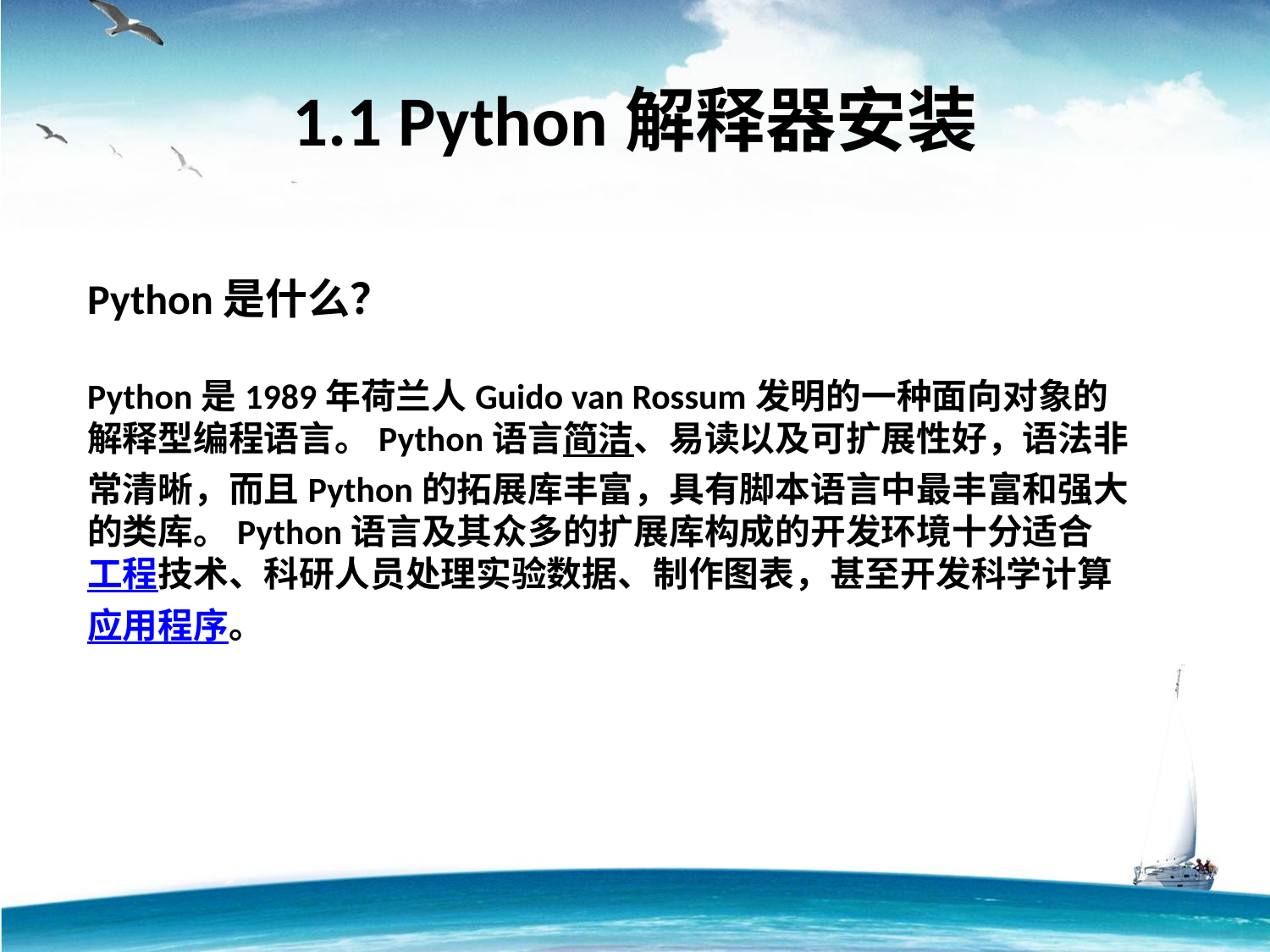

1.1 Python解释器安装
Python是什么？

Python是1989年荷兰人Guido van Rossum发明的一种面向对象的解释型编程语言。Python语言简洁、易读以及可扩展性好，语法非常清晰，而且Python的拓展库丰富，具有脚本语言中最丰富和强大的类库。Python语言及其众多的扩展库构成的开发环境十分适合工程技术、科研人员处理实验数据、制作图表，甚至开发科学计算应用程序。
TEXT  add here
TEXT  add here
TEXT  add here
TEXT  add here
TEXT  add here
TEXT  add here